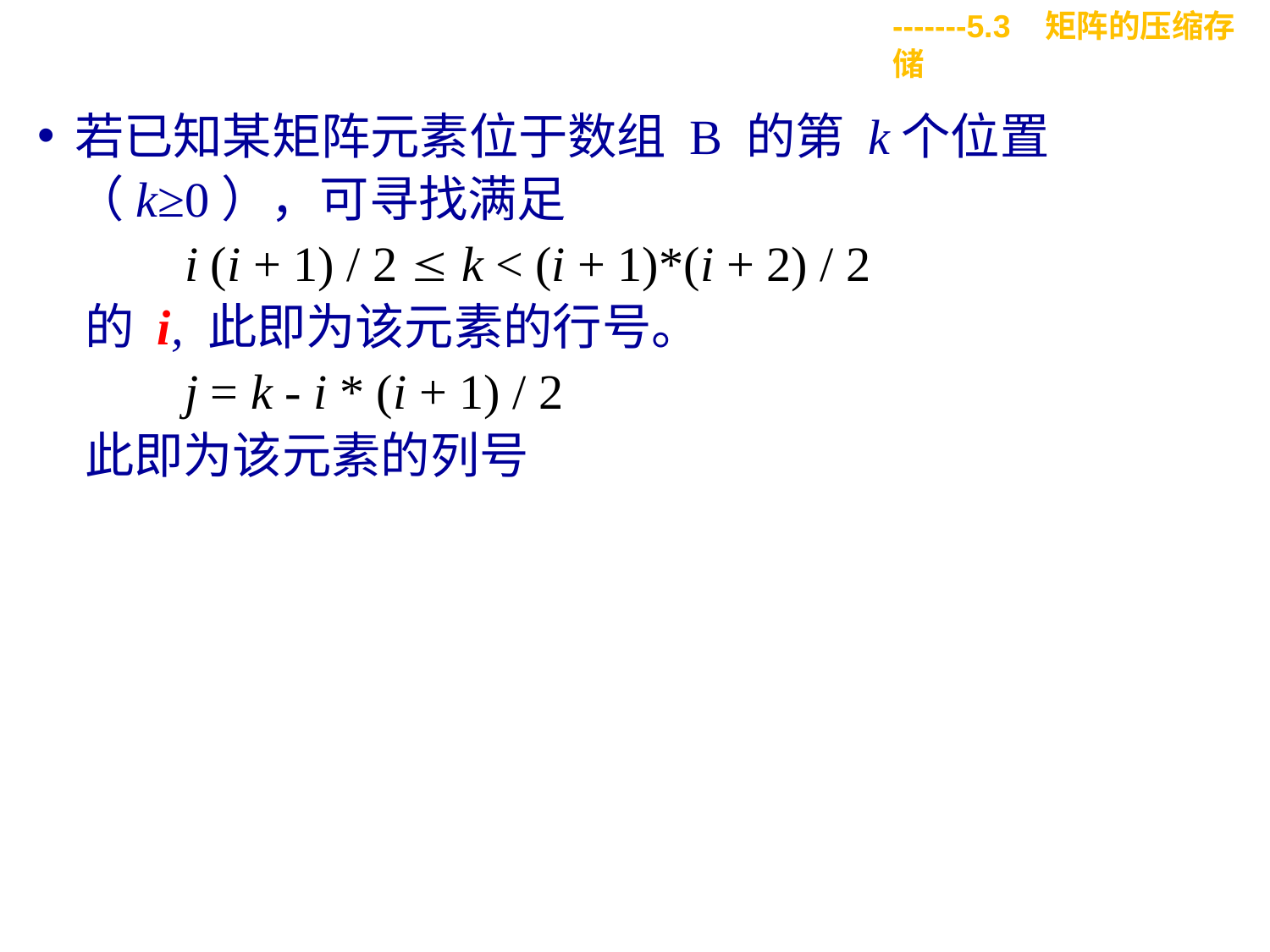

-------5.3   矩阵的压缩存储
若已知某矩阵元素位于数组 B 的第 k个位置（k≥0），可寻找满足
            i (i + 1) / 2 ≤ k < (i + 1)*(i + 2) / 2
	的 i, 此即为该元素的行号。
            j = k - i * (i + 1) / 2
   	此即为该元素的列号